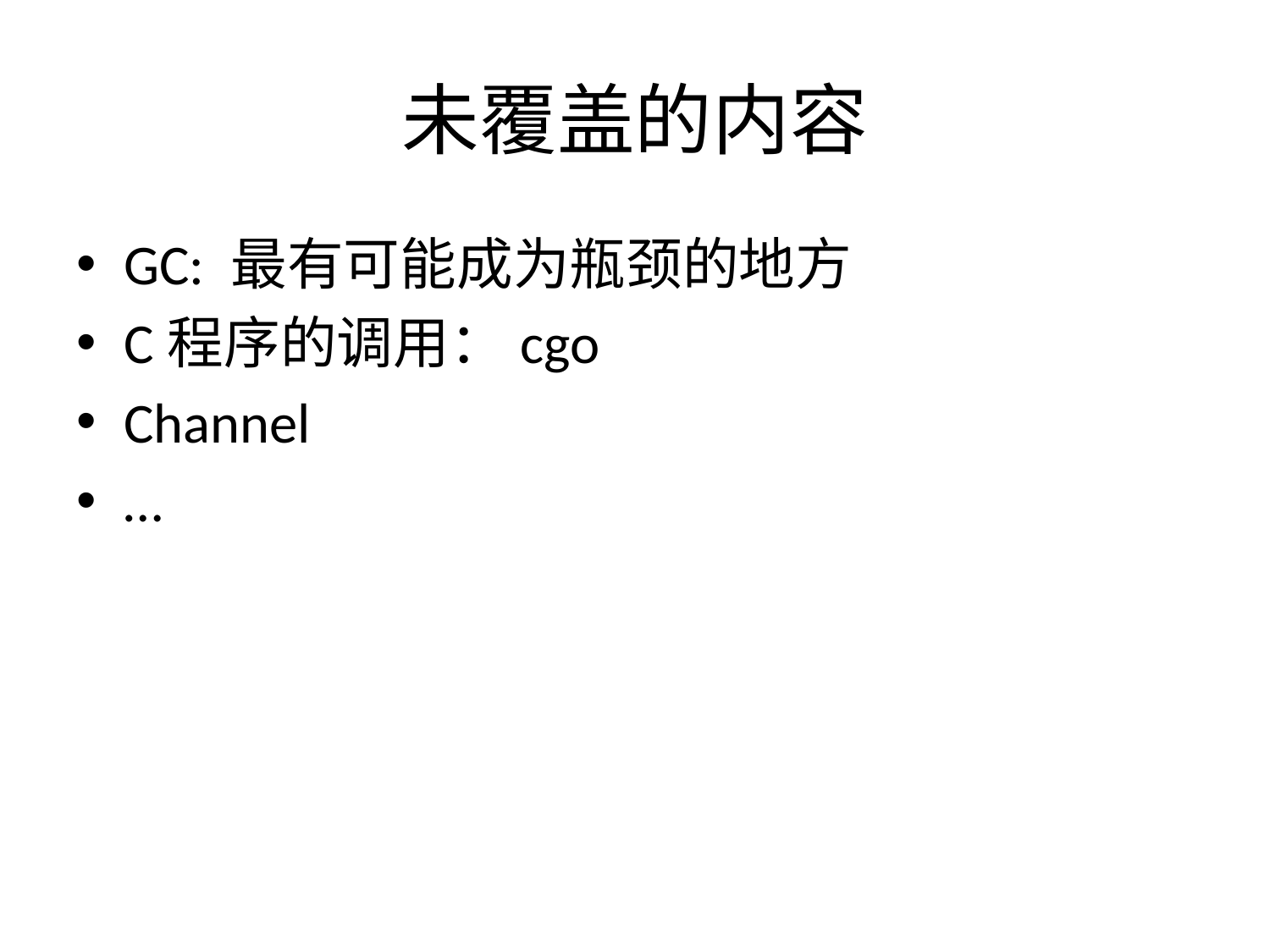

# 未覆盖的内容
GC: 最有可能成为瓶颈的地方
C程序的调用：cgo
Channel
…